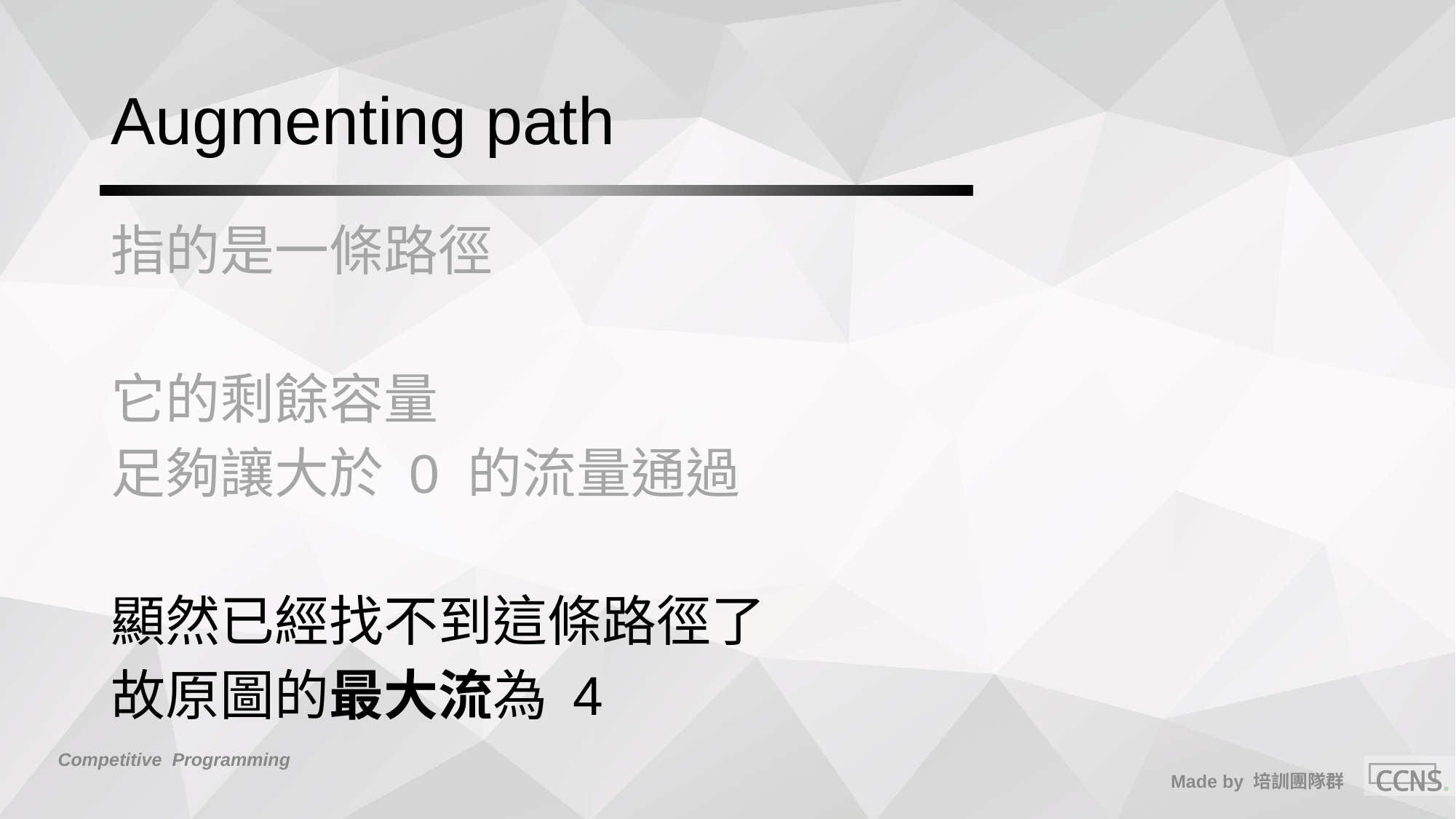

# Augmenting path
指的是一條路徑

它的剩餘容量
足夠讓大於 0 的流量通過

顯然已經找不到這條路徑了
故原圖的最大流為 4